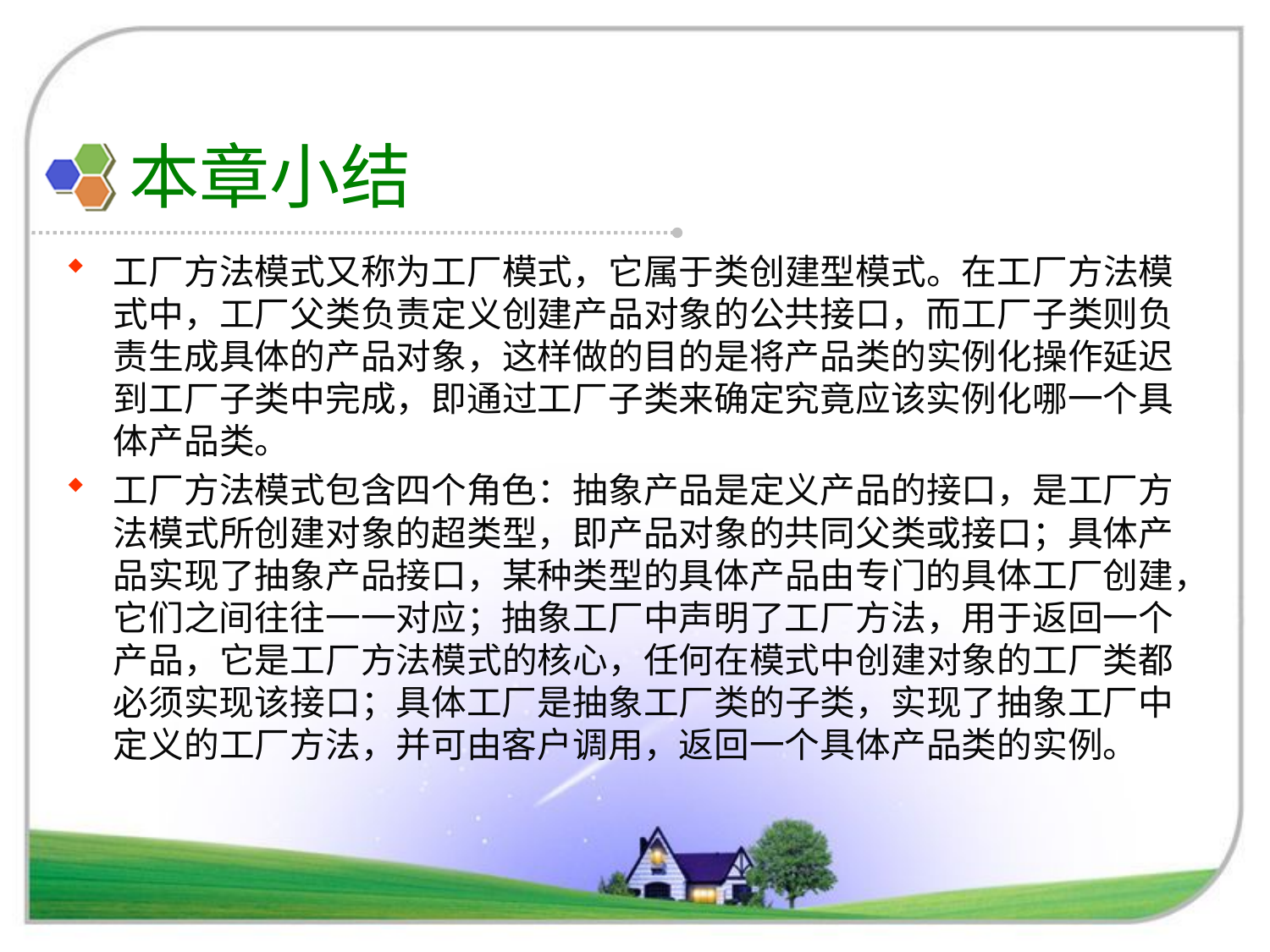

# 本章小结
工厂方法模式又称为工厂模式，它属于类创建型模式。在工厂方法模式中，工厂父类负责定义创建产品对象的公共接口，而工厂子类则负责生成具体的产品对象，这样做的目的是将产品类的实例化操作延迟到工厂子类中完成，即通过工厂子类来确定究竟应该实例化哪一个具体产品类。
工厂方法模式包含四个角色：抽象产品是定义产品的接口，是工厂方法模式所创建对象的超类型，即产品对象的共同父类或接口；具体产品实现了抽象产品接口，某种类型的具体产品由专门的具体工厂创建，它们之间往往一一对应；抽象工厂中声明了工厂方法，用于返回一个产品，它是工厂方法模式的核心，任何在模式中创建对象的工厂类都必须实现该接口；具体工厂是抽象工厂类的子类，实现了抽象工厂中定义的工厂方法，并可由客户调用，返回一个具体产品类的实例。